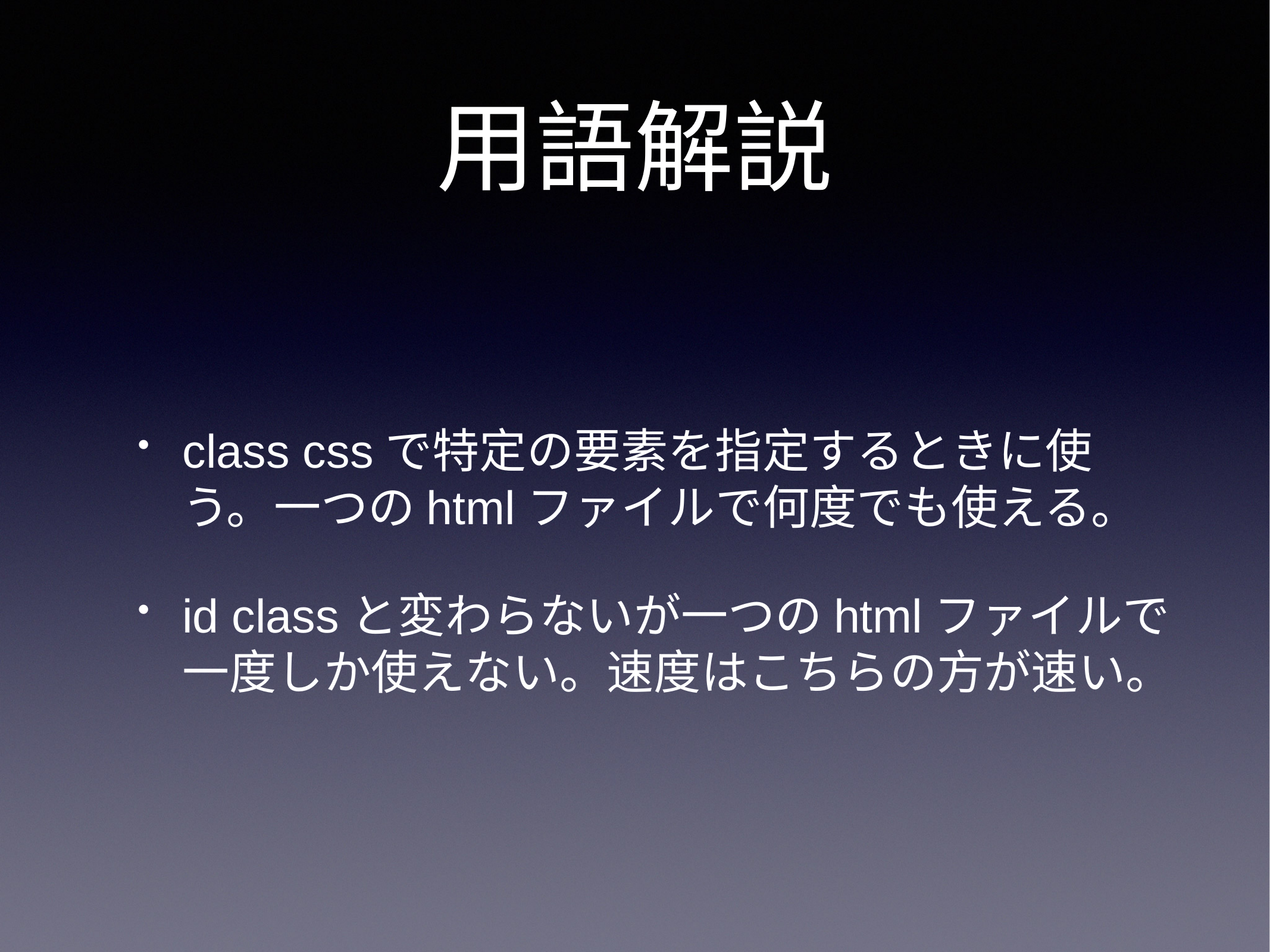

# 用語解説
class cssで特定の要素を指定するときに使う。一つのhtmlファイルで何度でも使える。
id classと変わらないが一つのhtmlファイルで一度しか使えない。速度はこちらの方が速い。